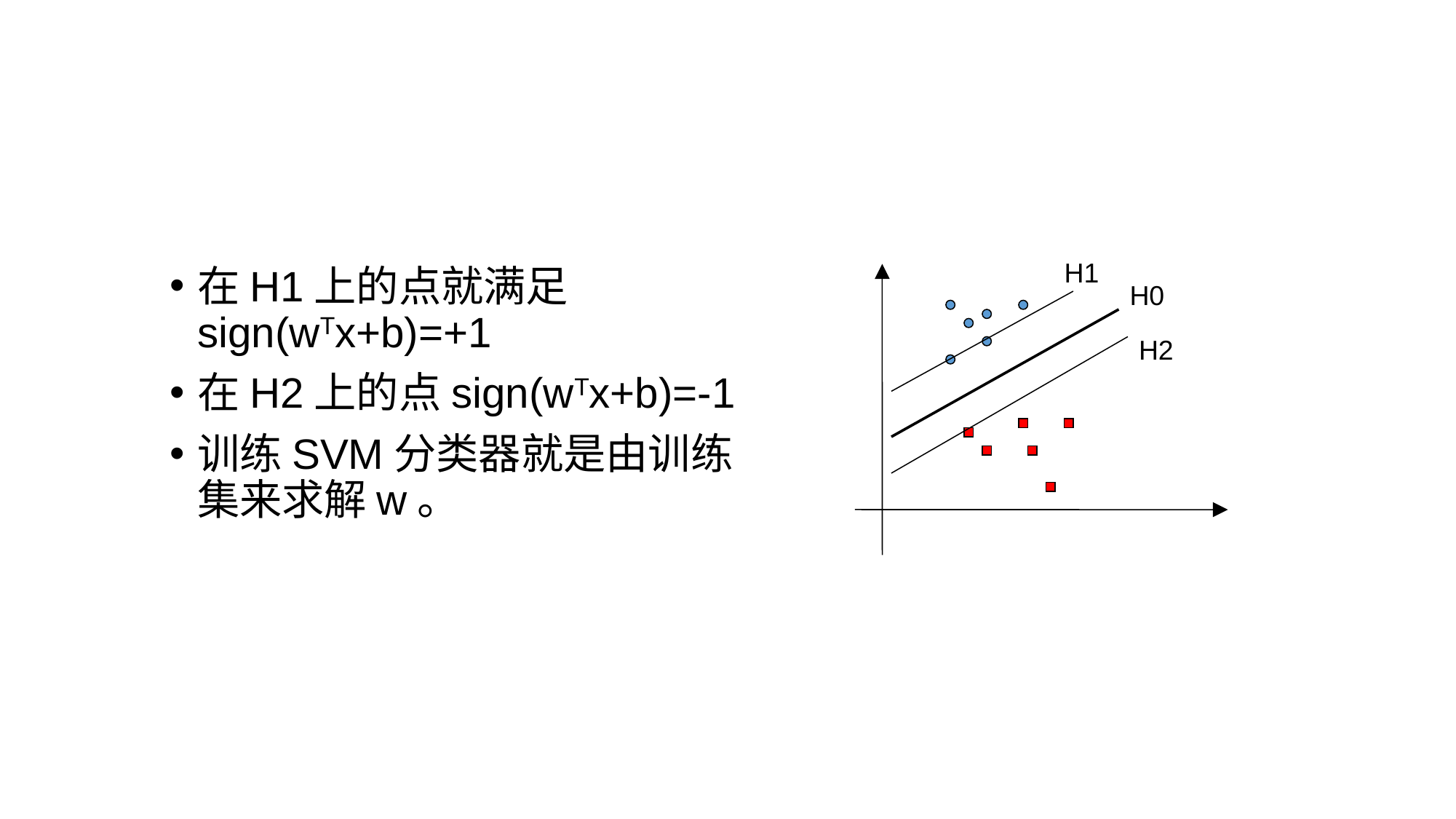

#
H1
在H1上的点就满足sign(wTx+b)=+1
在H2上的点sign(wTx+b)=-1
训练SVM分类器就是由训练集来求解w。

H0

H2